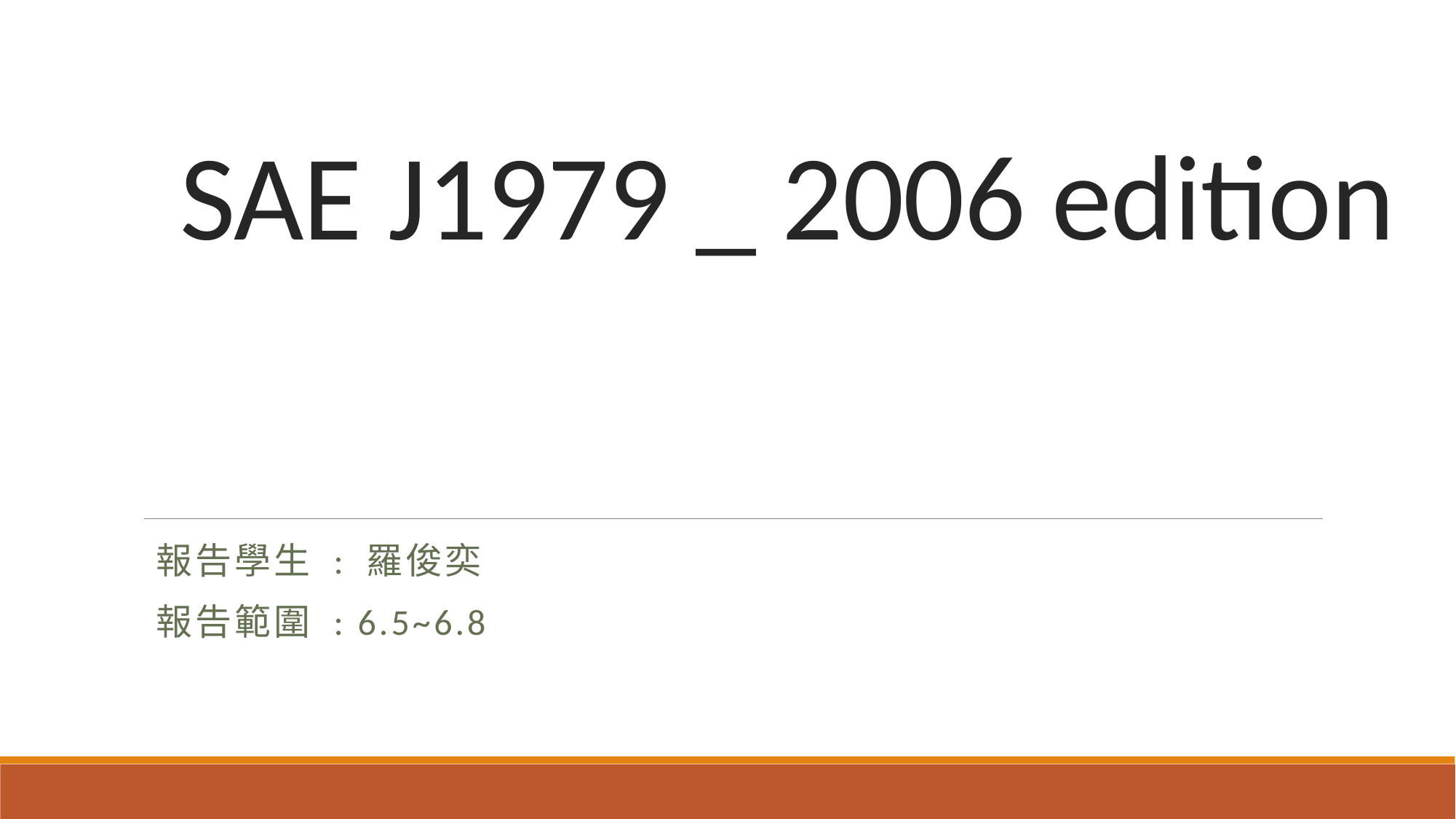

# SAE J1979 _ 2006 edition
報告學生 : 羅俊奕
報告範圍 : 6.5~6.8